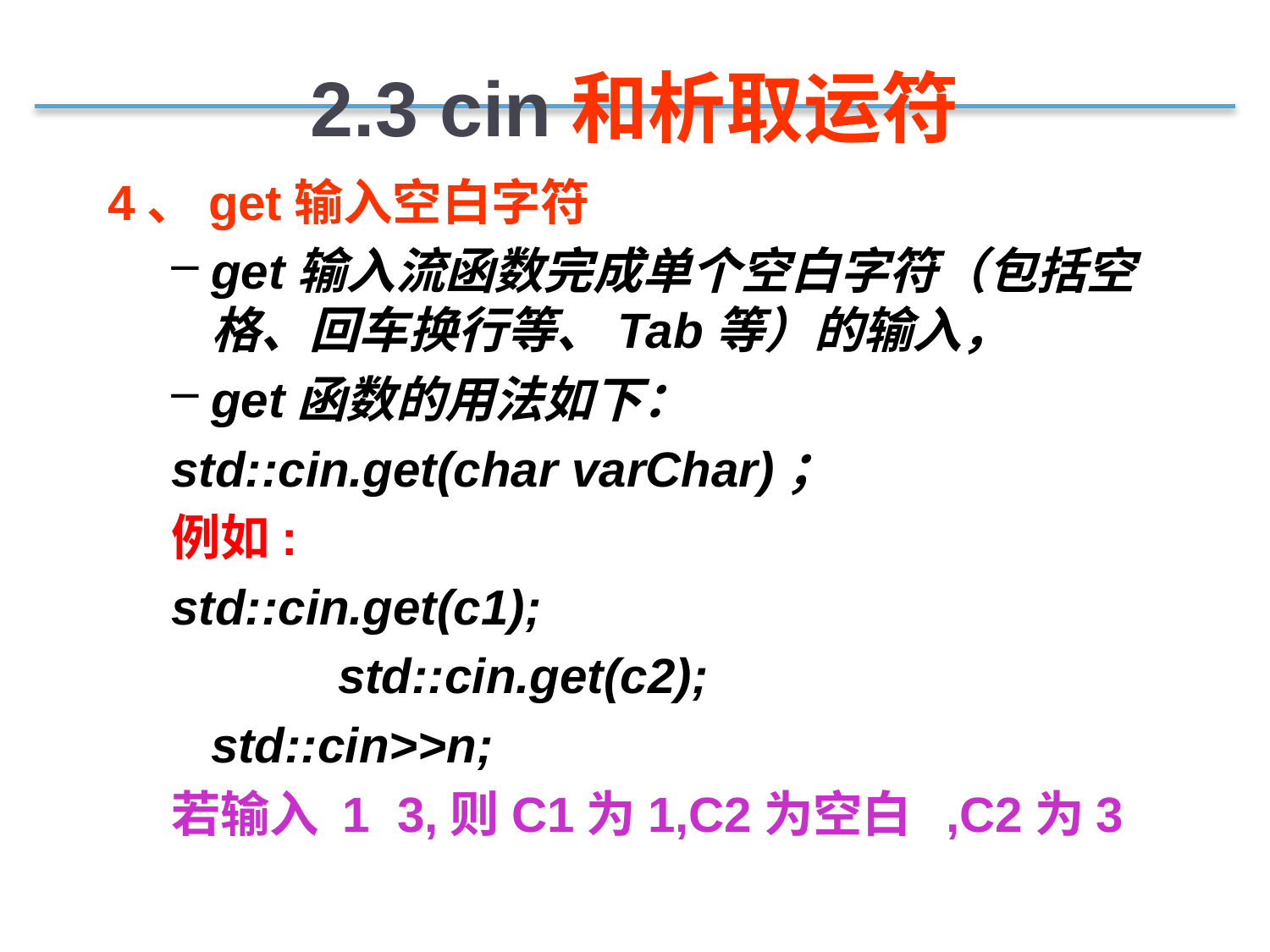

2.3 cin和析取运符
4、get输入空白字符
get输入流函数完成单个空白字符（包括空格、回车换行等、Tab等）的输入，
get函数的用法如下：
std::cin.get(char varChar)；
例如:
std::cin.get(c1);
  		std::cin.get(c2);
 	std::cin>>n;
若输入 1  3,则C1为1,C2为空白  ,C2为3